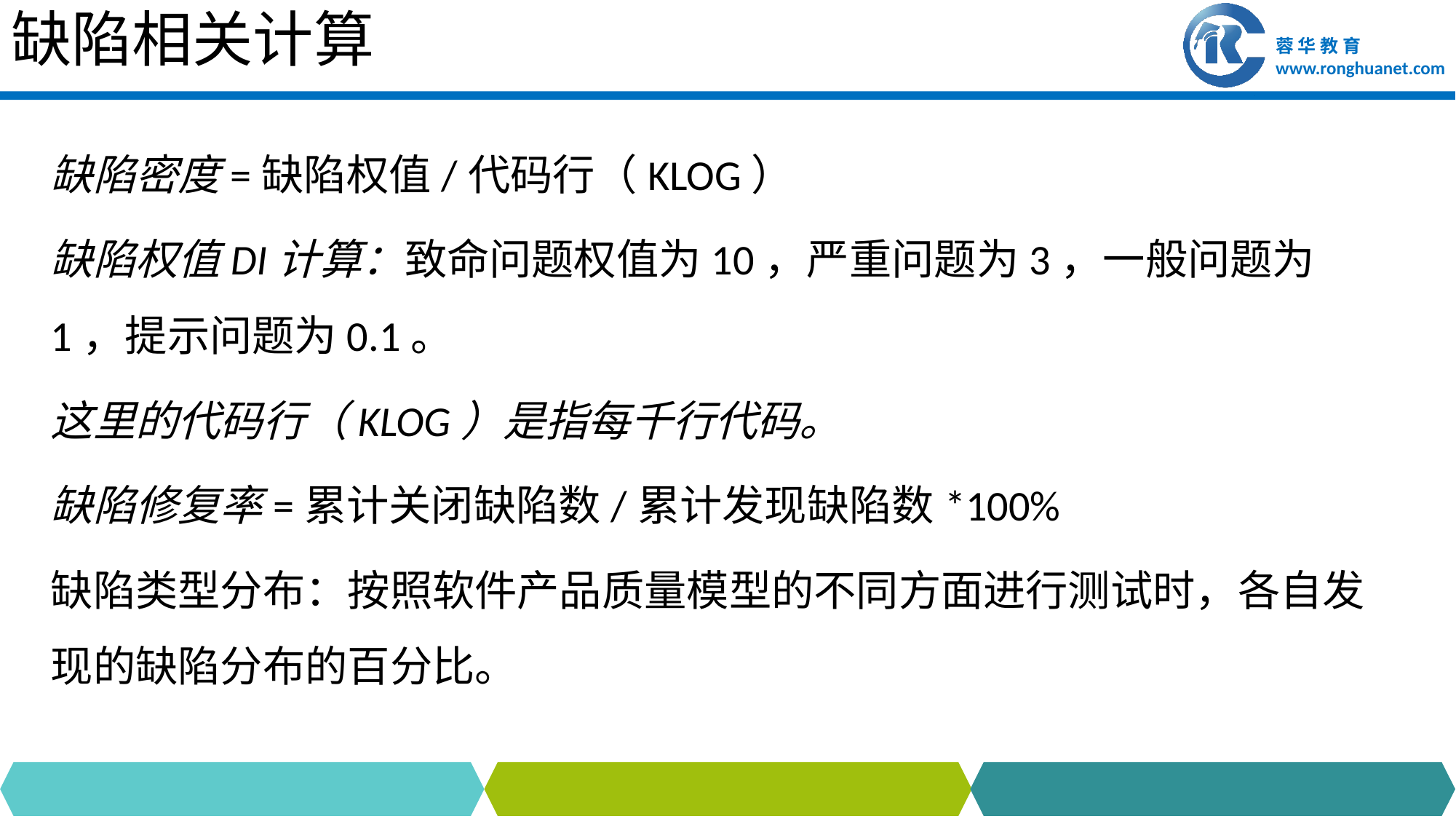

# 缺陷相关计算
缺陷密度=缺陷权值/代码行（KLOG）
缺陷权值DI计算：致命问题权值为10，严重问题为3，一般问题为1，提示问题为0.1。
这里的代码行（KLOG）是指每千行代码。
缺陷修复率=累计关闭缺陷数/累计发现缺陷数*100%
缺陷类型分布：按照软件产品质量模型的不同方面进行测试时，各自发现的缺陷分布的百分比。